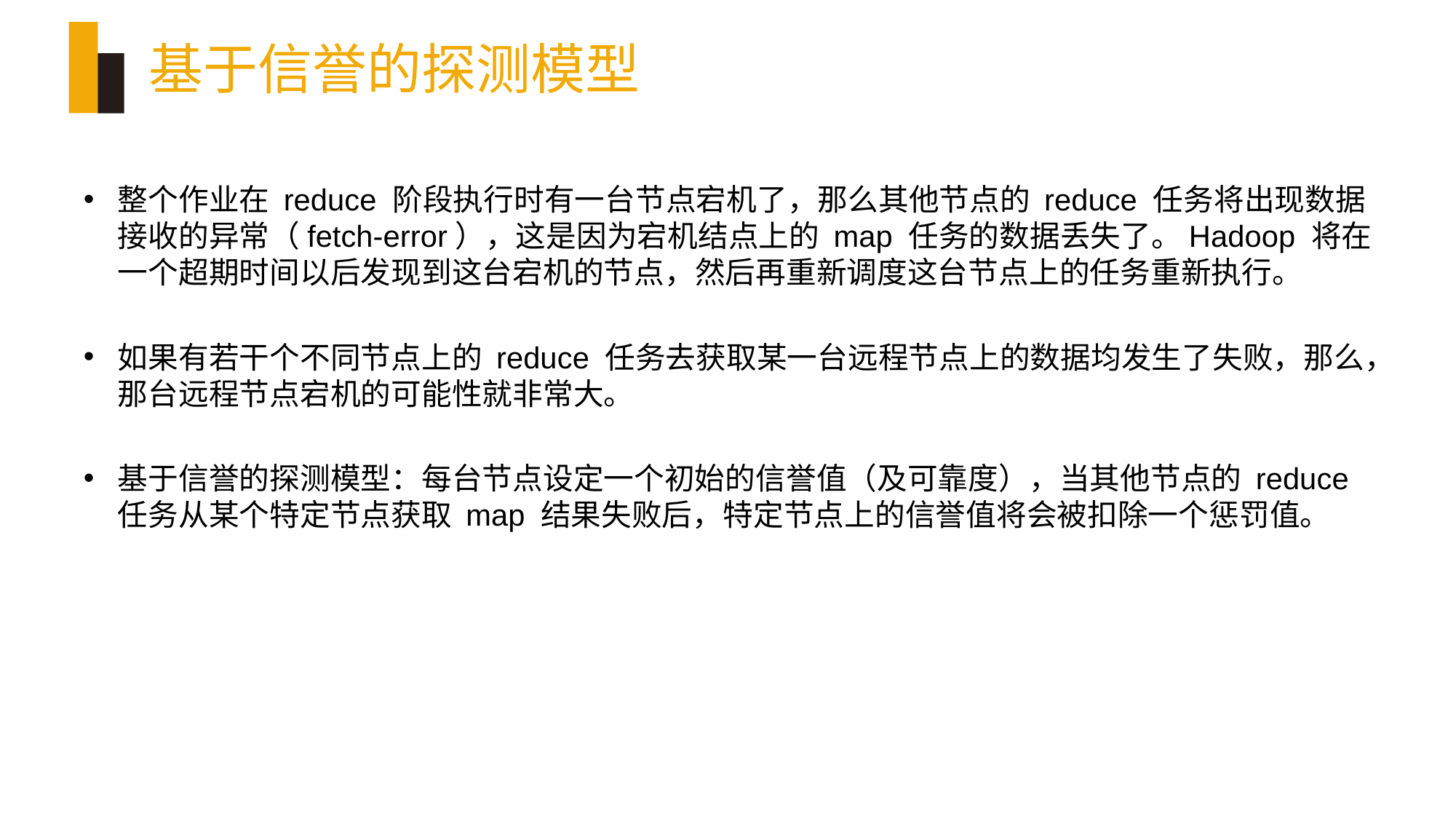

# 基于信誉的探测模型
整个作业在 reduce 阶段执行时有一台节点宕机了，那么其他节点的 reduce 任务将出现数据接收的异常（fetch-error），这是因为宕机结点上的 map 任务的数据丢失了。Hadoop 将在一个超期时间以后发现到这台宕机的节点，然后再重新调度这台节点上的任务重新执行。

如果有若干个不同节点上的 reduce 任务去获取某一台远程节点上的数据均发生了失败，那么，那台远程节点宕机的可能性就非常大。

基于信誉的探测模型：每台节点设定一个初始的信誉值（及可靠度），当其他节点的 reduce 任务从某个特定节点获取 map 结果失败后，特定节点上的信誉值将会被扣除一个惩罚值。